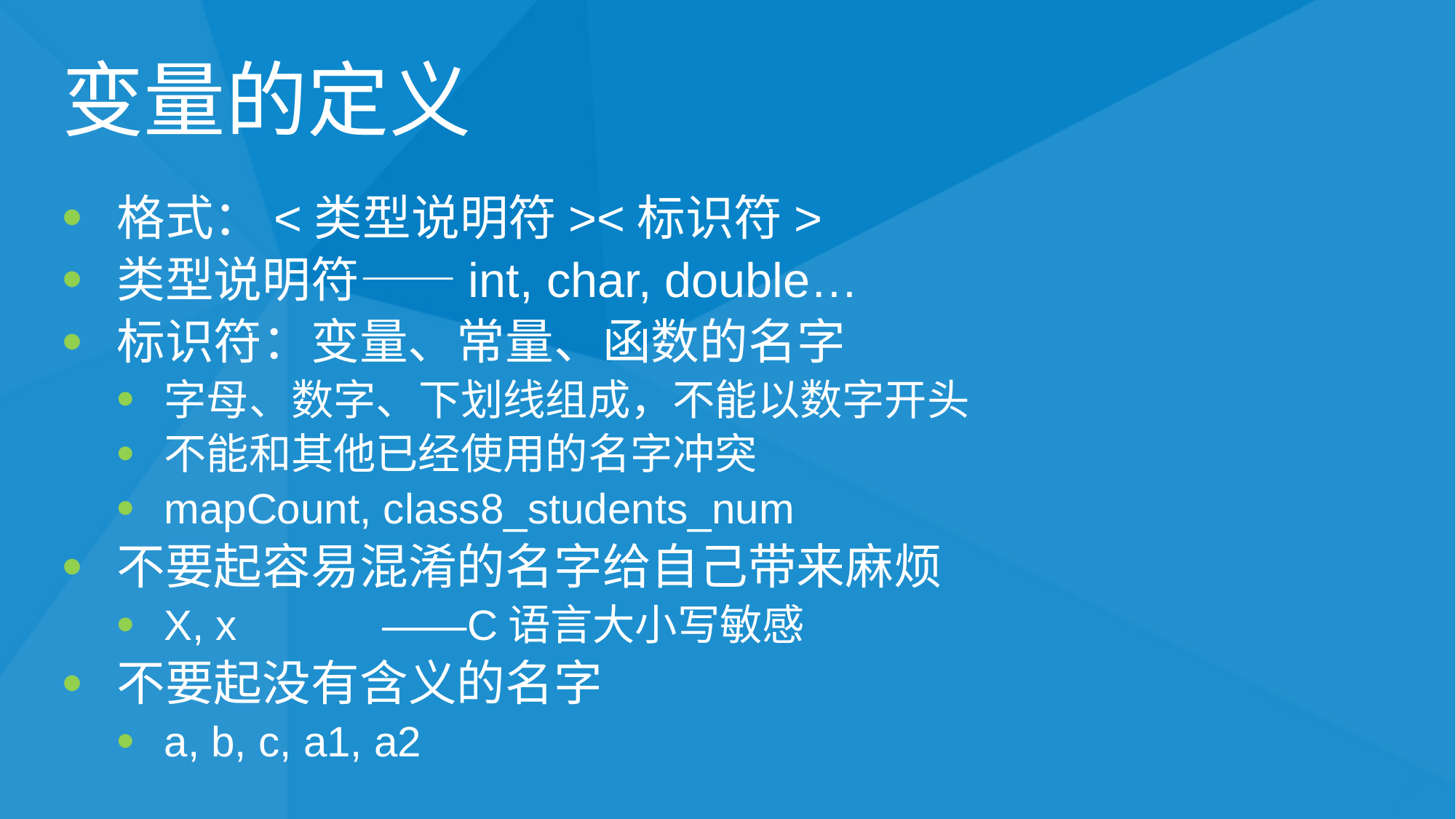

# 变量的定义
格式：<类型说明符><标识符>
类型说明符——int, char, double…
标识符：变量、常量、函数的名字
字母、数字、下划线组成，不能以数字开头
不能和其他已经使用的名字冲突
mapCount, class8_students_num
不要起容易混淆的名字给自己带来麻烦
X, x		——C语言大小写敏感
不要起没有含义的名字
a, b, c, a1, a2